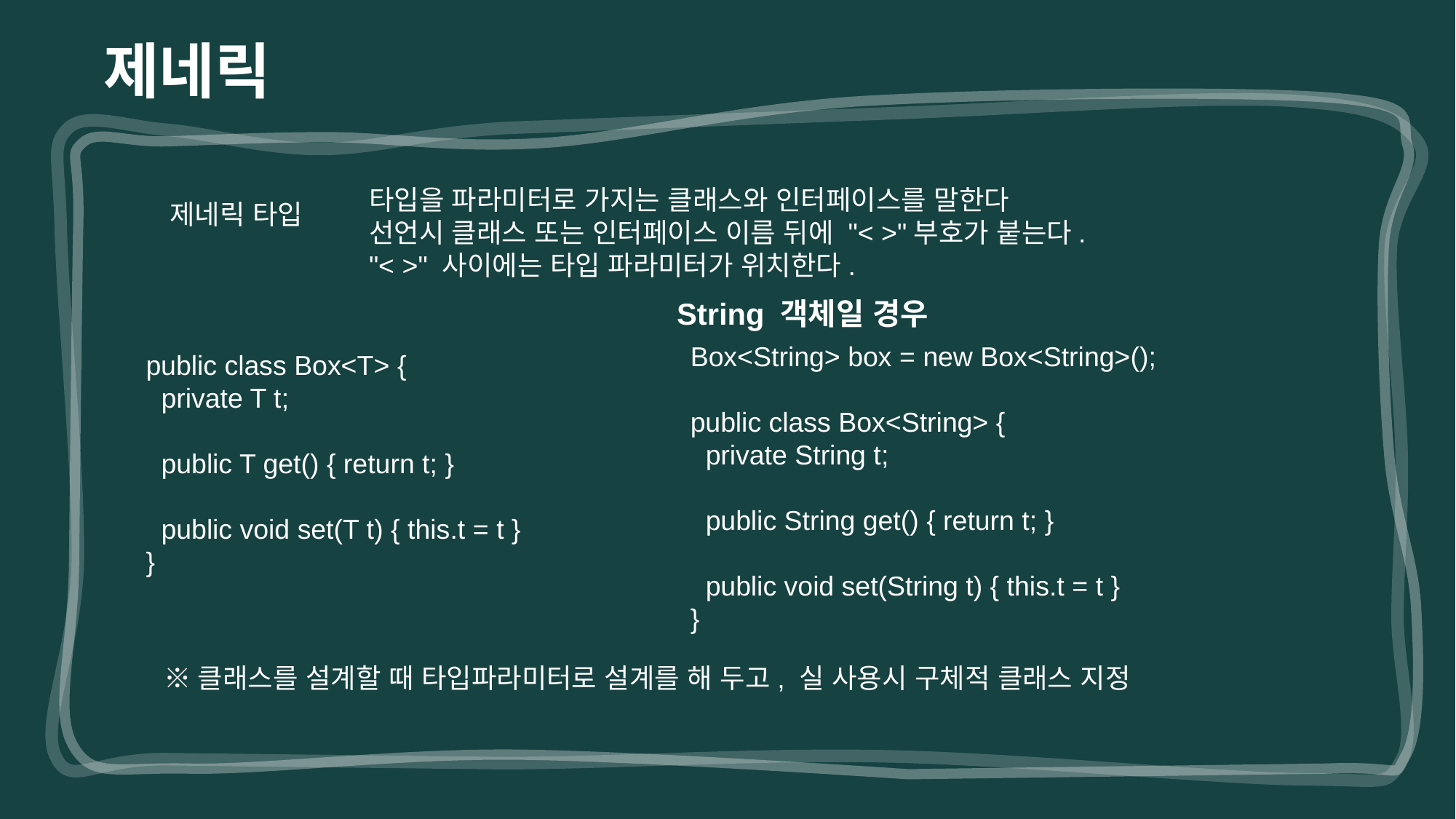

제네릭

타입을 파라미터로 가지는 클래스와 인터페이스를 말한다
선언시 클래스 또는 인터페이스 이름 뒤에 "< >"부호가 붙는다.
"< >" 사이에는 타입 파라미터가 위치한다.
제네릭 타입
String 객체일 경우
Box<String> box = new Box<String>();

public class Box<String> {
  private String t;
​
  public String get() { return t; }
​
  public void set(String t) { this.t = t }
}
public class Box<T> {
  private T t;
​
  public T get() { return t; }
​
  public void set(T t) { this.t = t }
}

※클래스를 설계할 때 타입파라미터로 설계를 해 두고, 실 사용시 구체적 클래스 지정